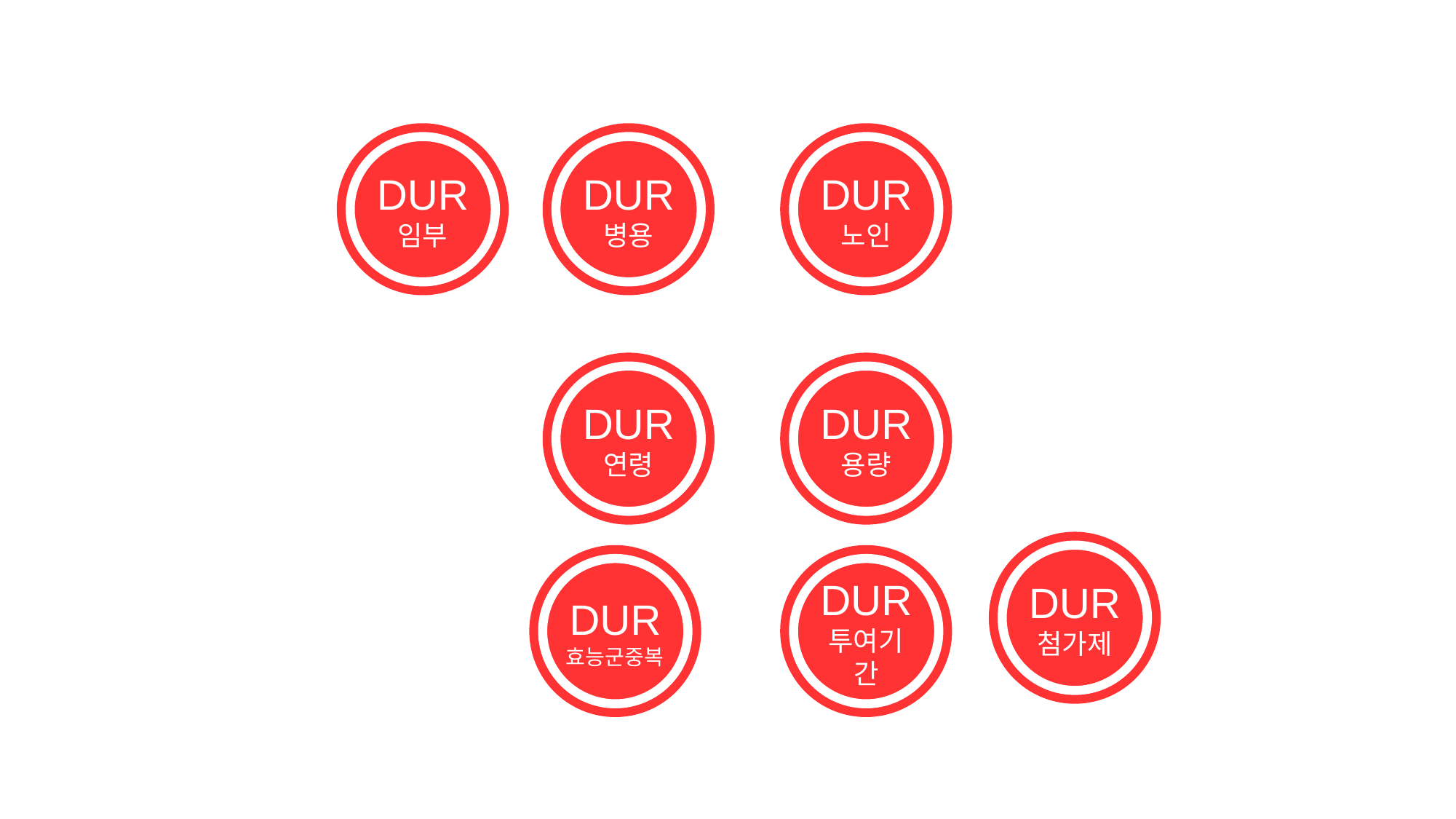

DUR
임부

DUR
병용

DUR
노인

DUR
연령

DUR
용량

DUR
첨가제

DUR
효능군중복

DUR
투여기간